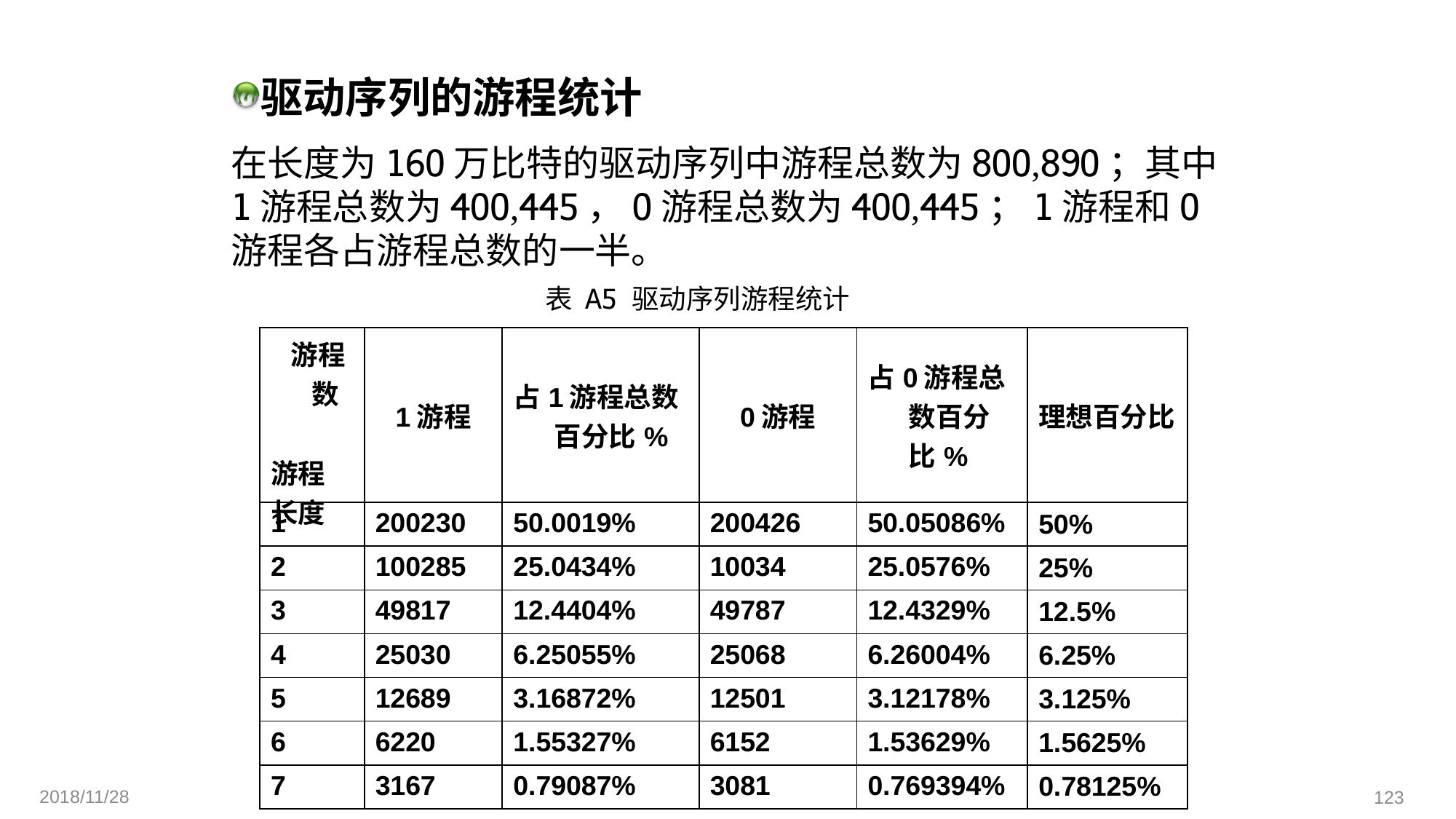

驱动序列的游程统计
在长度为160万比特的驱动序列中游程总数为800,890；其中1游程总数为400,445，0游程总数为400,445；1游程和0游程各占游程总数的一半。
表 A5 驱动序列游程统计
| 游程数 游程 长度 | 1游程 | 占1游程总数百分比% | 0游程 | 占0游程总数百分比% | 理想百分比 |
| --- | --- | --- | --- | --- | --- |
| 1 | 200230 | 50.0019% | 200426 | 50.05086% | 50% |
| 2 | 100285 | 25.0434% | 10034 | 25.0576% | 25% |
| 3 | 49817 | 12.4404% | 49787 | 12.4329% | 12.5% |
| 4 | 25030 | 6.25055% | 25068 | 6.26004% | 6.25% |
| 5 | 12689 | 3.16872% | 12501 | 3.12178% | 3.125% |
| 6 | 6220 | 1.55327% | 6152 | 1.53629% | 1.5625% |
| 7 | 3167 | 0.79087% | 3081 | 0.769394% | 0.78125% |
2018/11/28
123